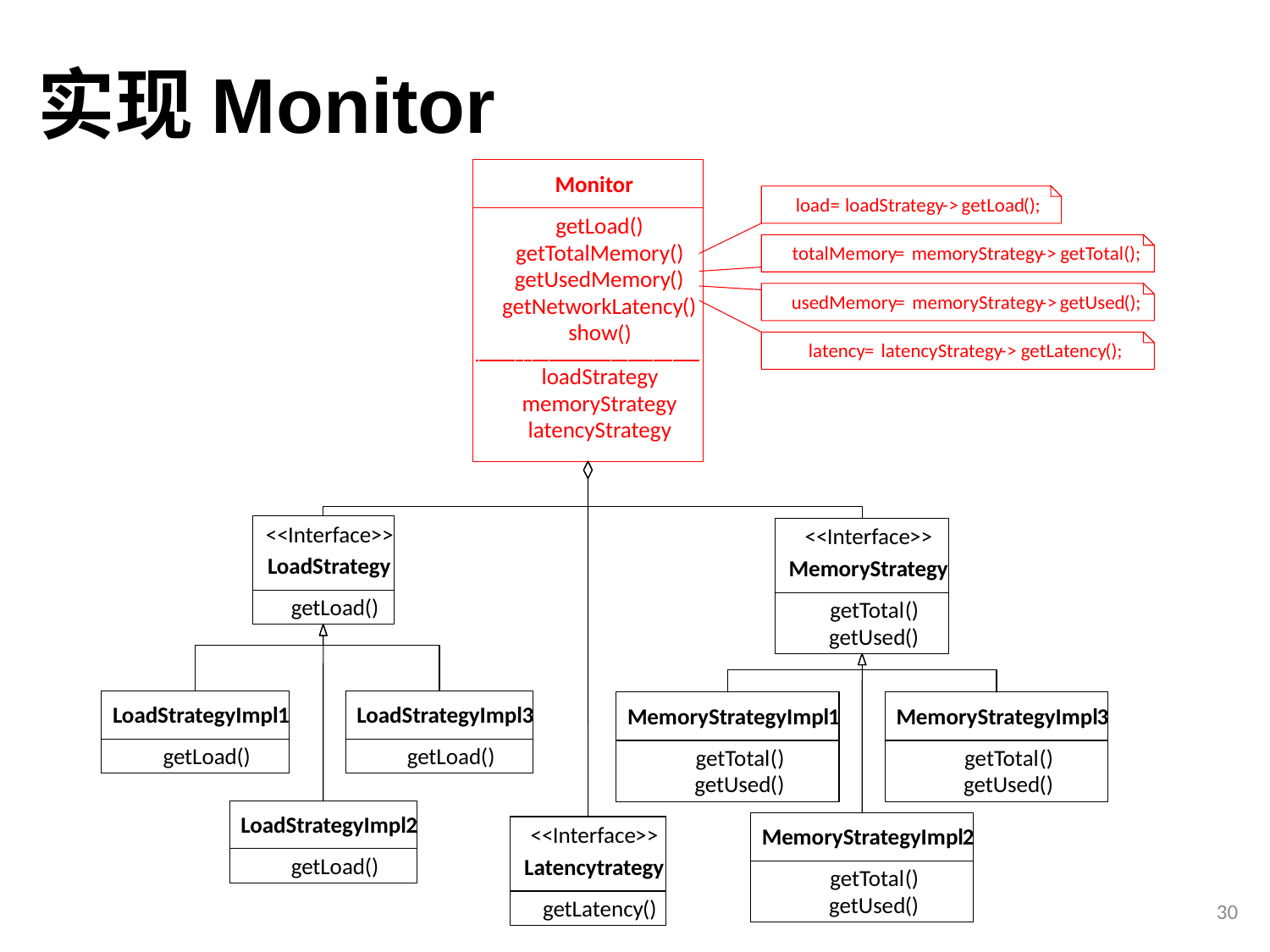

# 实现Monitor

Monitor

load
=
loadStrategy
-
>
getLoad
()
;

getLoad
()

getTotalMemory
()
totalMemory
=
memoryStrategy
-
>
getTotal
()
;
getUsedMemory
()

usedMemory
=
memoryStrategy
-
>
getUsed
()
;
getNetworkLatency
()

show
()

latency
=
latencyStrategy
-
>
getLatency
()
;

loadStrategy
memoryStrategy
latencyStrategy

<<
Interface
>>
<<
Interface
>>
LoadStrategy
MemoryStrategy

getLoad
()
getTotal
()
getUsed
()

LoadStrategyImpl
1
LoadStrategyImpl
3
MemoryStrategyImpl
1
MemoryStrategyImpl
3

getLoad
()
getLoad
()
getTotal
()
getTotal
()
getUsed
()
getUsed
()

LoadStrategyImpl
2

<<
Interface
>>
MemoryStrategyImpl
2

getLoad
()
Latencytrategy

getTotal
()
30
getUsed
()

getLatency
()